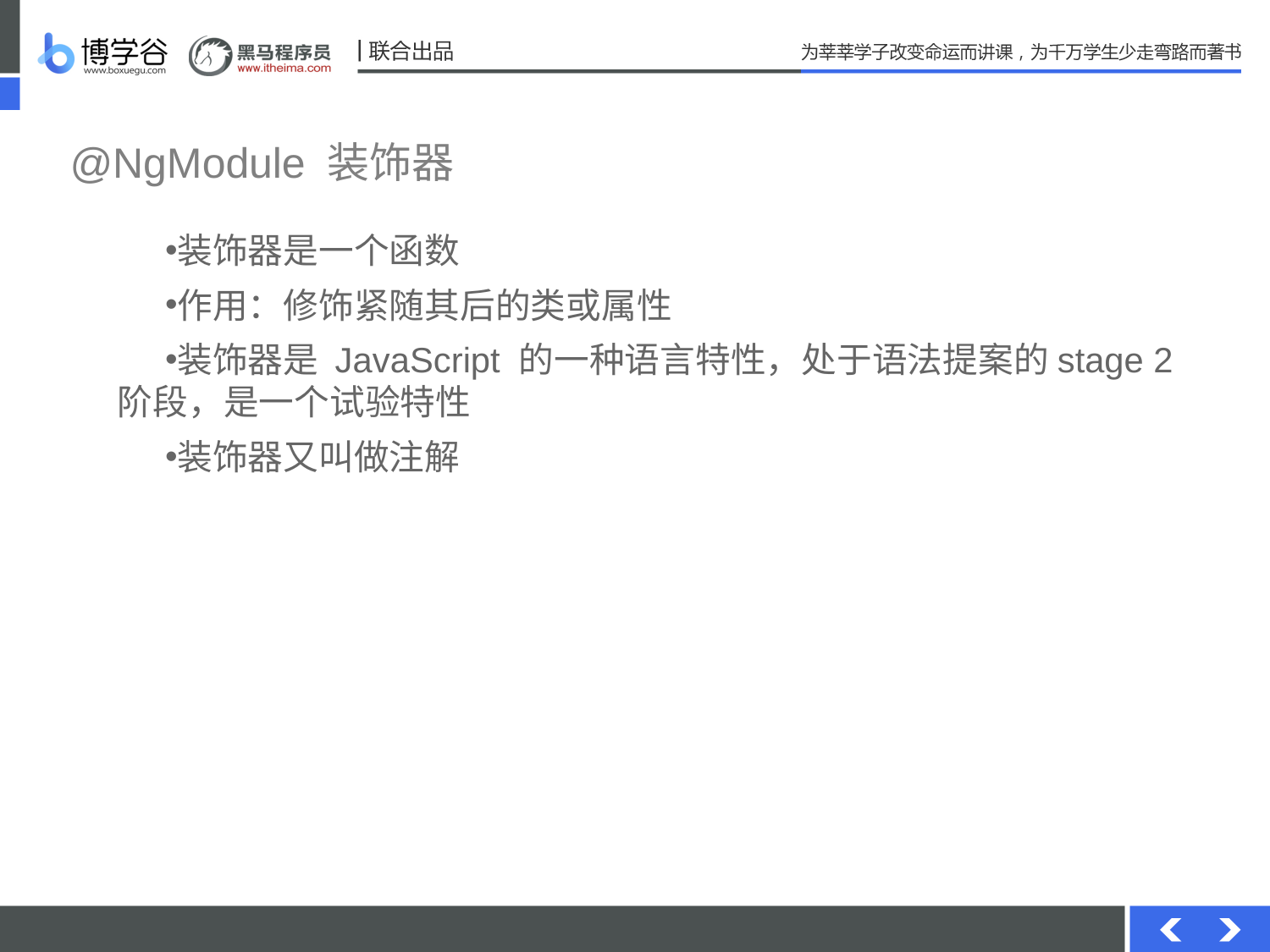

# @NgModule 装饰器
装饰器是一个函数
作用：修饰紧随其后的类或属性
装饰器是 JavaScript 的一种语言特性，处于语法提案的stage 2阶段，是一个试验特性
装饰器又叫做注解